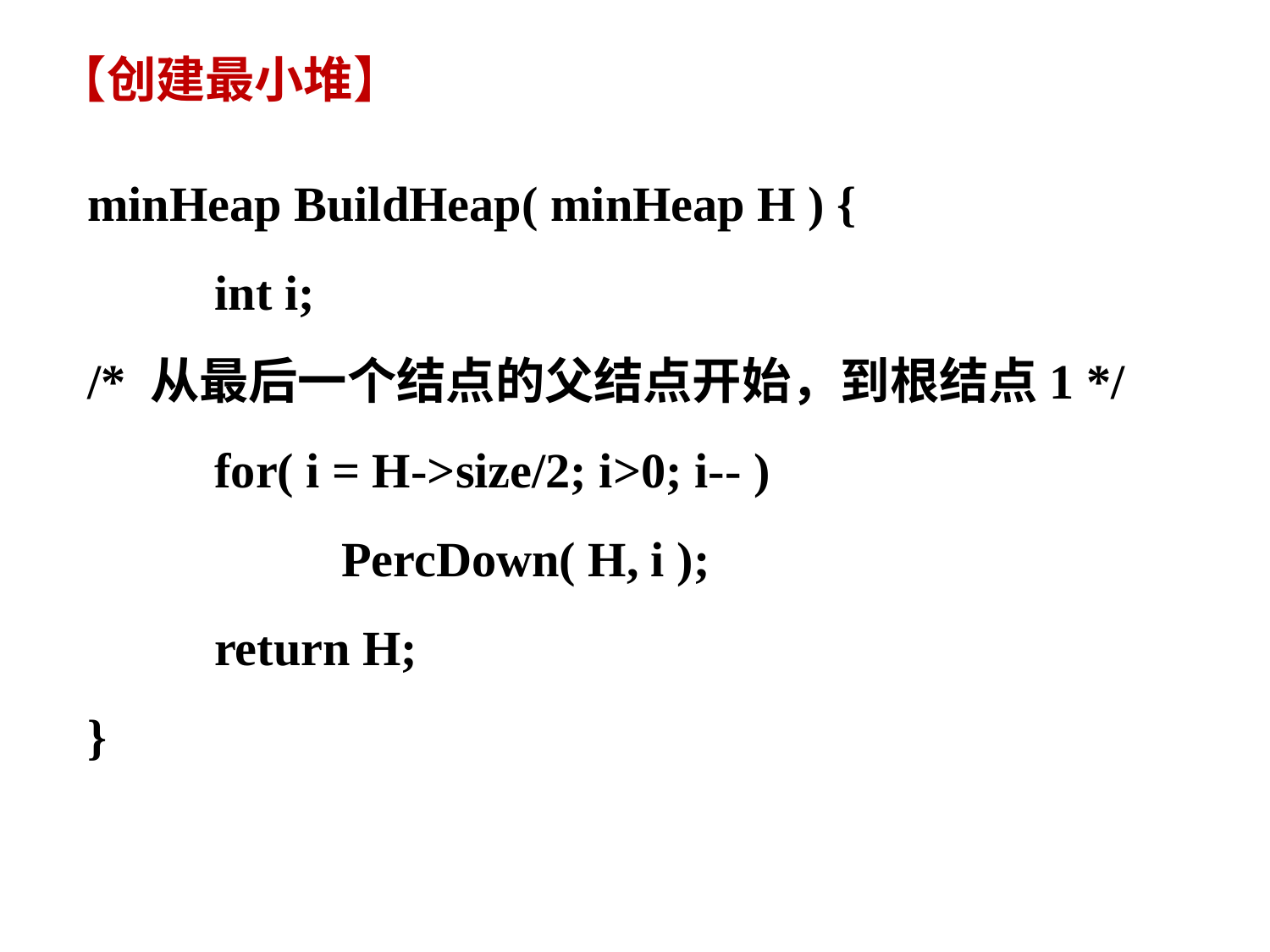

【创建最小堆】
minHeap BuildHeap( minHeap H ) {
	int i;
/* 从最后一个结点的父结点开始，到根结点1 */
	for( i = H->size/2; i>0; i-- )
		PercDown( H, i );
	return H;
}